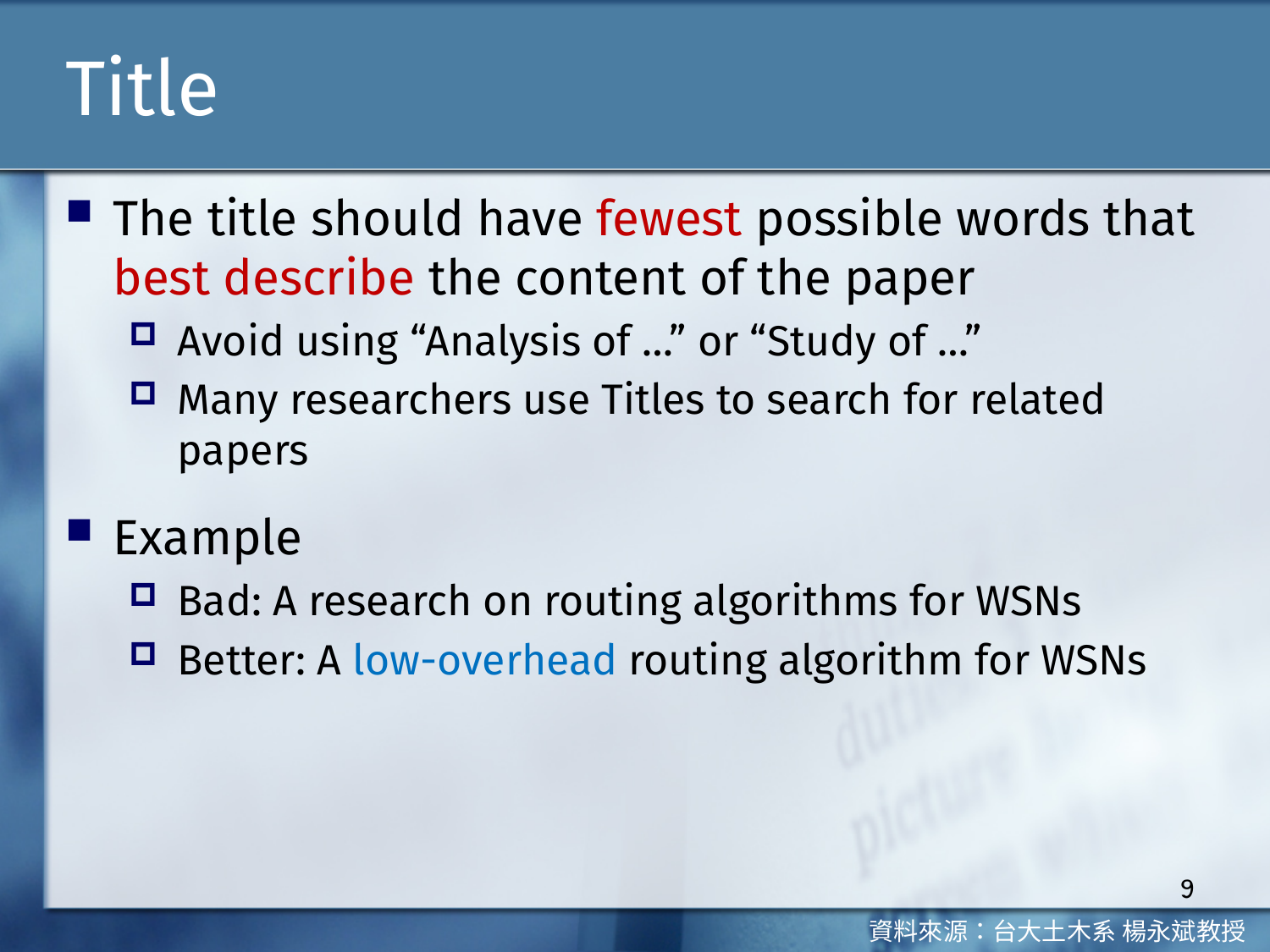

# Title
The title should have fewest possible words that best describe the content of the paper
Avoid using “Analysis of …” or “Study of …”
Many researchers use Titles to search for related papers
Example
Bad: A research on routing algorithms for WSNs
Better: A low-overhead routing algorithm for WSNs
9
資料來源：台大土木系 楊永斌教授